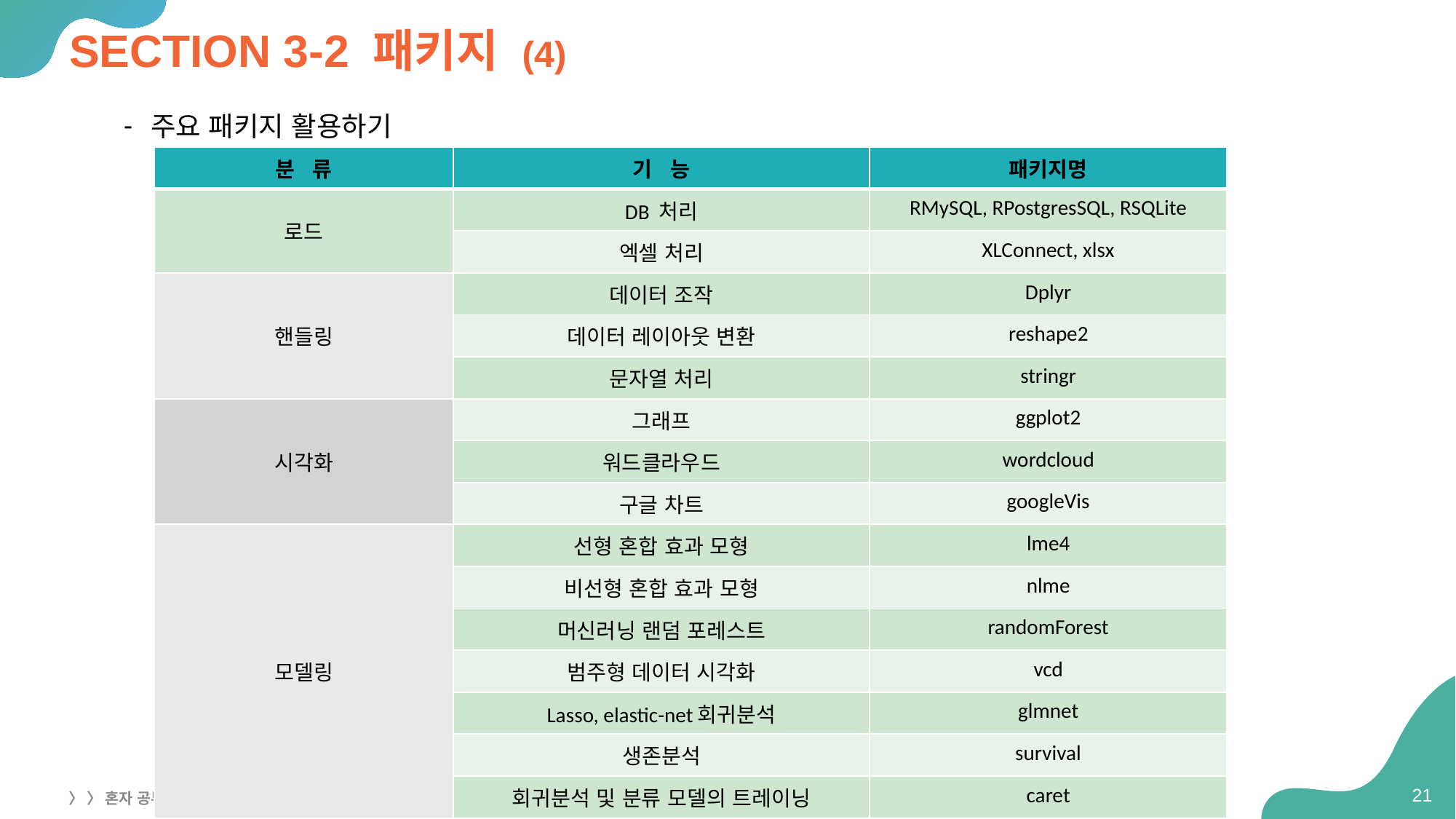

# SECTION 3-2 패키지 (4)
주요 패키지 활용하기
| 분 류 | 기 능 | 패키지명 |
| --- | --- | --- |
| 로드 | DB 처리 | RMySQL, RPostgresSQL, RSQLite |
|  | 엑셀 처리 | XLConnect, xlsx |
| 핸들링 | 데이터 조작 | Dplyr |
|  | 데이터 레이아웃 변환 | reshape2 |
|  | 문자열 처리 | stringr |
| 시각화 | 그래프 | ggplot2 |
|  | 워드클라우드 | wordcloud |
|  | 구글 차트 | googleVis |
| 모델링 | 선형 혼합 효과 모형 | lme4 |
|  | 비선형 혼합 효과 모형 | nlme |
|  | 머신러닝 랜덤 포레스트 | randomForest |
|  | 범주형 데이터 시각화 | vcd |
|  | Lasso, elastic-net회귀분석 | glmnet |
|  | 생존분석 | survival |
|  | 회귀분석 및 분류 모델의 트레이닝 | caret |
21
〉 〉 혼자 공부하는 R 데이터 분석